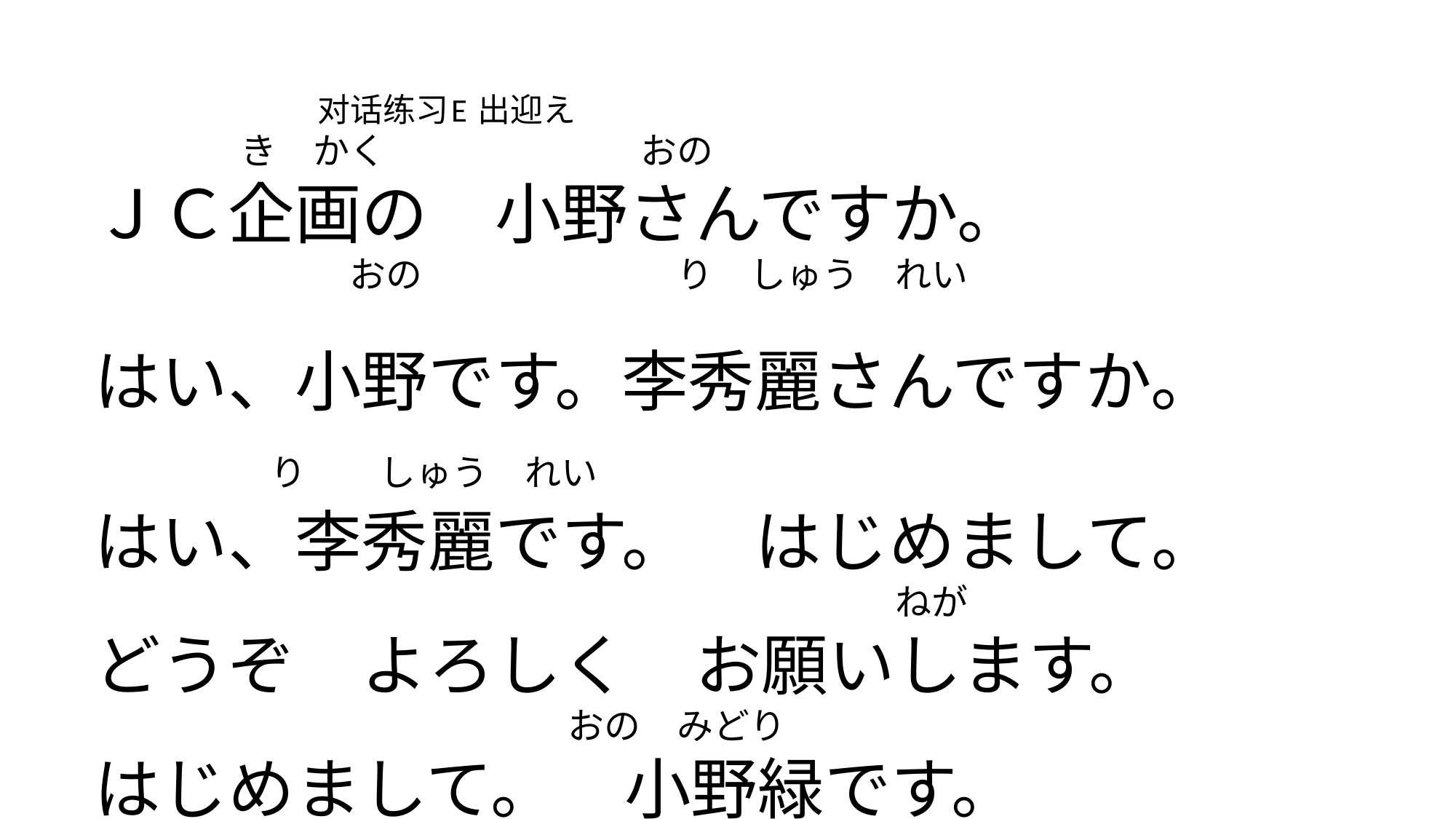

# 对话练习E 出迎え
　　　　き　かく　　　　　　　おの
ＪＣ企画の　小野さんですか。
　　　　おの		　り　しゅう　れい
はい、小野です。李秀麗さんですか。
	　り　　しゅう　れい
はい、李秀麗です。　はじめまして。
　　　　　　　　　　　　　　　　　　　　　　ねが
どうぞ　よろしく　お願いします。
				　おの　みどり
はじめまして。　小野緑です。